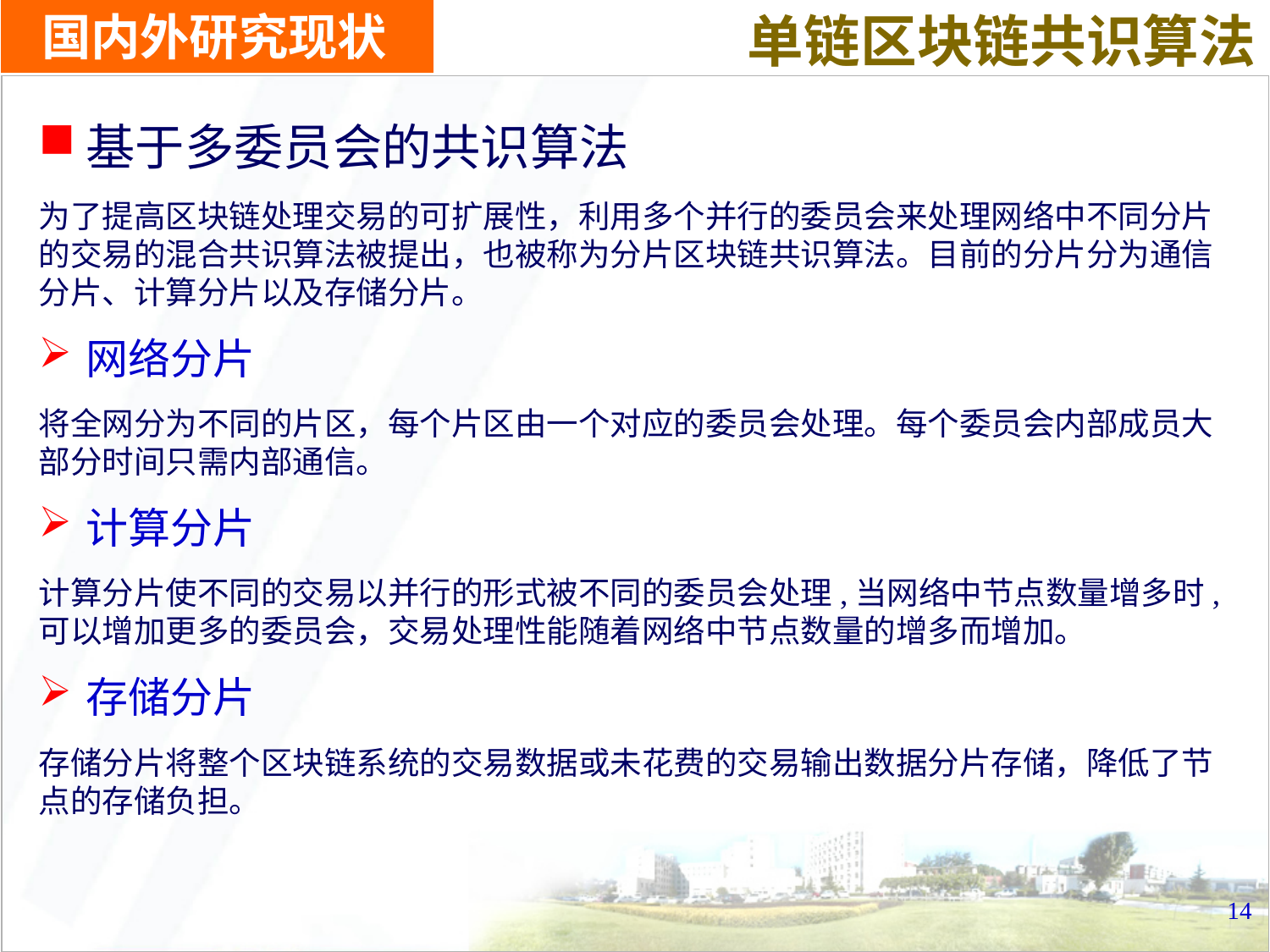

单链区块链共识算法
# 国内外研究现状
基于多委员会的共识算法
为了提高区块链处理交易的可扩展性，利用多个并行的委员会来处理网络中不同分片的交易的混合共识算法被提出，也被称为分片区块链共识算法。目前的分片分为通信分片、计算分片以及存储分片。
网络分片
将全网分为不同的片区，每个片区由一个对应的委员会处理。每个委员会内部成员大部分时间只需内部通信。
计算分片
计算分片使不同的交易以并行的形式被不同的委员会处理,当网络中节点数量增多时,可以增加更多的委员会，交易处理性能随着网络中节点数量的增多而增加。
存储分片
存储分片将整个区块链系统的交易数据或未花费的交易输出数据分片存储，降低了节点的存储负担。
14